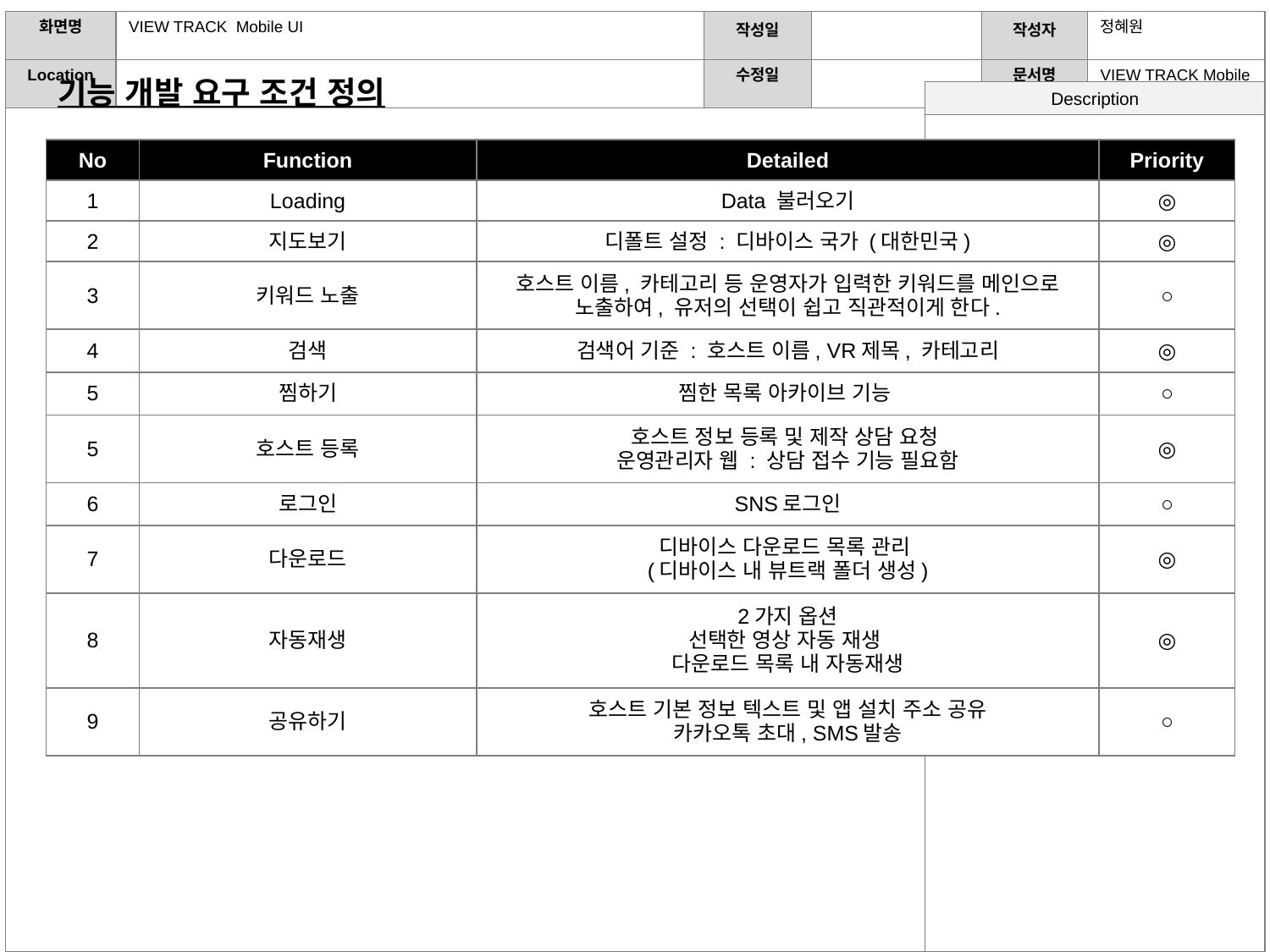

기능 개발 요구 조건 정의
| No | Function | Detailed | Priority |
| --- | --- | --- | --- |
| 1 | Loading | Data 불러오기 | ◎ |
| 2 | 지도보기 | 디폴트 설정 : 디바이스 국가 (대한민국) | ◎ |
| 3 | 키워드 노출 | 호스트 이름, 카테고리 등 운영자가 입력한 키워드를 메인으로 노출하여, 유저의 선택이 쉽고 직관적이게 한다. | ○ |
| 4 | 검색 | 검색어 기준 : 호스트 이름, VR제목, 카테고리 | ◎ |
| 5 | 찜하기 | 찜한 목록 아카이브 기능 | ○ |
| 5 | 호스트 등록 | 호스트 정보 등록 및 제작 상담 요청 운영관리자 웹 : 상담 접수 기능 필요함 | ◎ |
| 6 | 로그인 | SNS로그인 | ○ |
| 7 | 다운로드 | 디바이스 다운로드 목록 관리 (디바이스 내 뷰트랙 폴더 생성) | ◎ |
| 8 | 자동재생 | 2가지 옵션 선택한 영상 자동 재생 다운로드 목록 내 자동재생 | ◎ |
| 9 | 공유하기 | 호스트 기본 정보 텍스트 및 앱 설치 주소 공유 카카오톡 초대, SMS발송 | ○ |